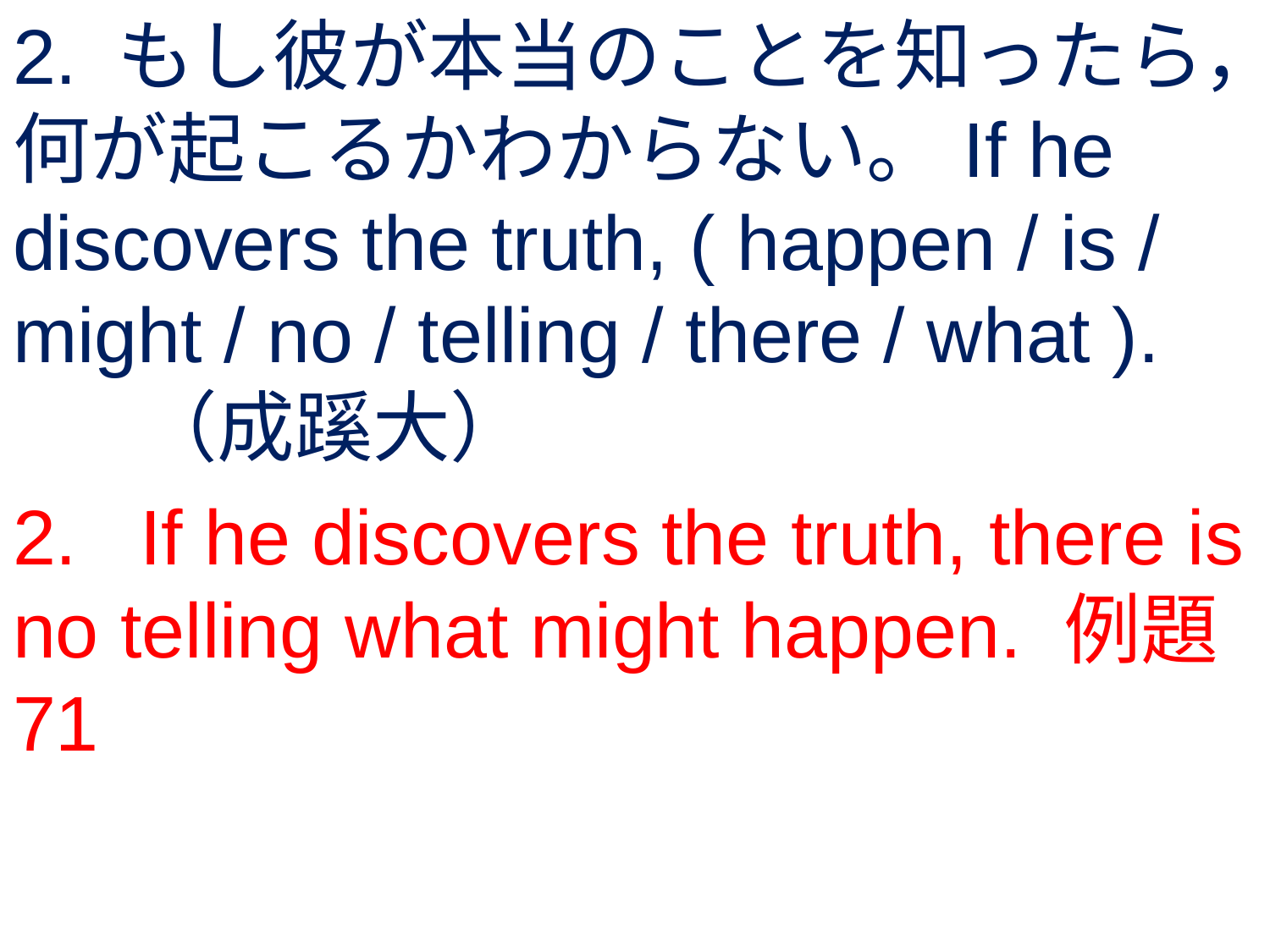

# 2. もし彼が本当のことを知ったら，何が起こるかわからない。If he discovers the truth, ( happen / is / might / no / telling / there / what ).	（成蹊大）
2.	If he discovers the truth, there is no telling what might happen. 例題71